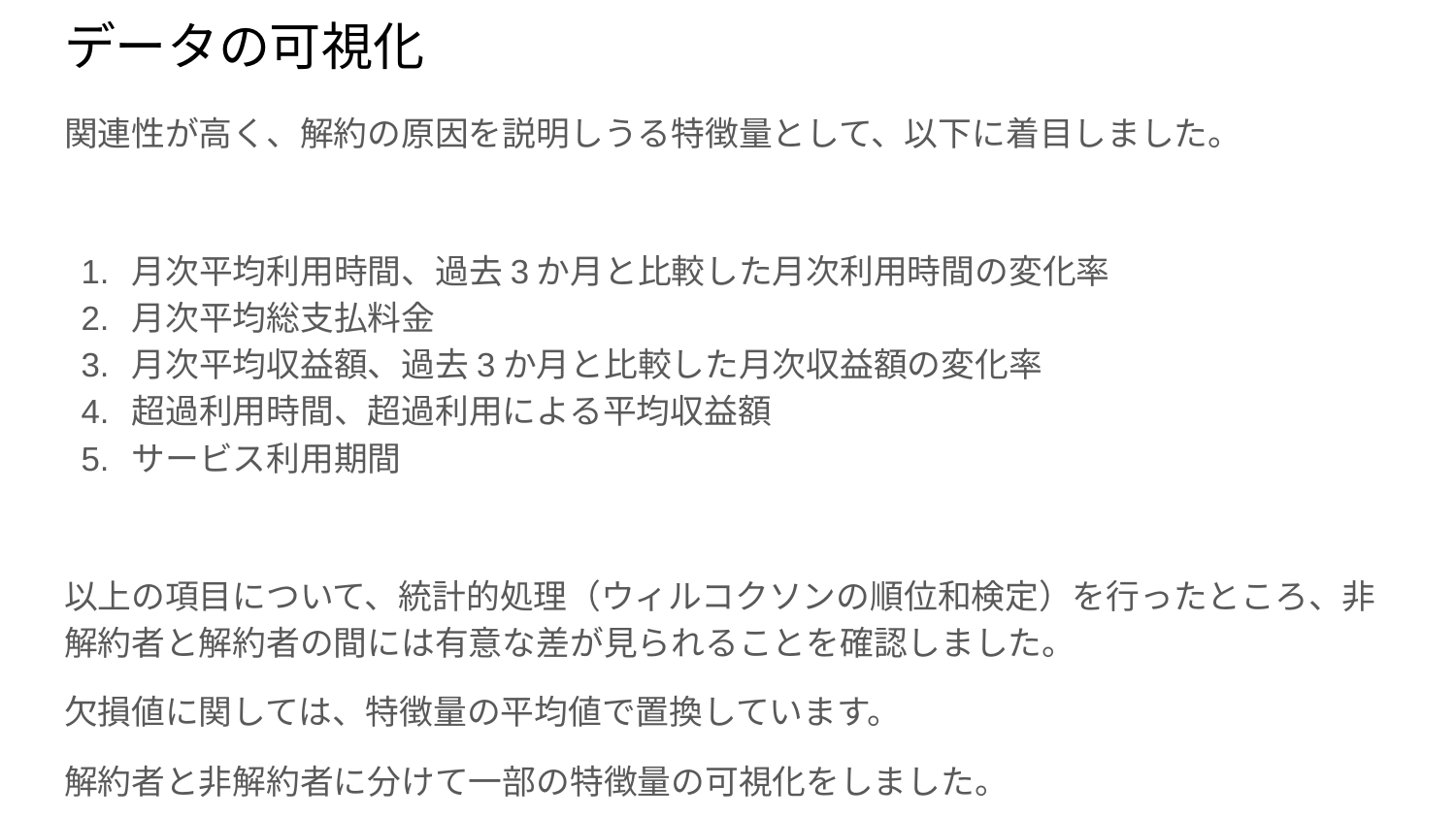

# データの可視化
関連性が高く、解約の原因を説明しうる特徴量として、以下に着目しました。

月次平均利用時間、過去3か月と比較した月次利用時間の変化率
月次平均総支払料金
月次平均収益額、過去3か月と比較した月次収益額の変化率
超過利用時間、超過利用による平均収益額
サービス利用期間

以上の項目について、統計的処理（ウィルコクソンの順位和検定）を行ったところ、非解約者と解約者の間には有意な差が見られることを確認しました。
欠損値に関しては、特徴量の平均値で置換しています。
解約者と非解約者に分けて一部の特徴量の可視化をしました。